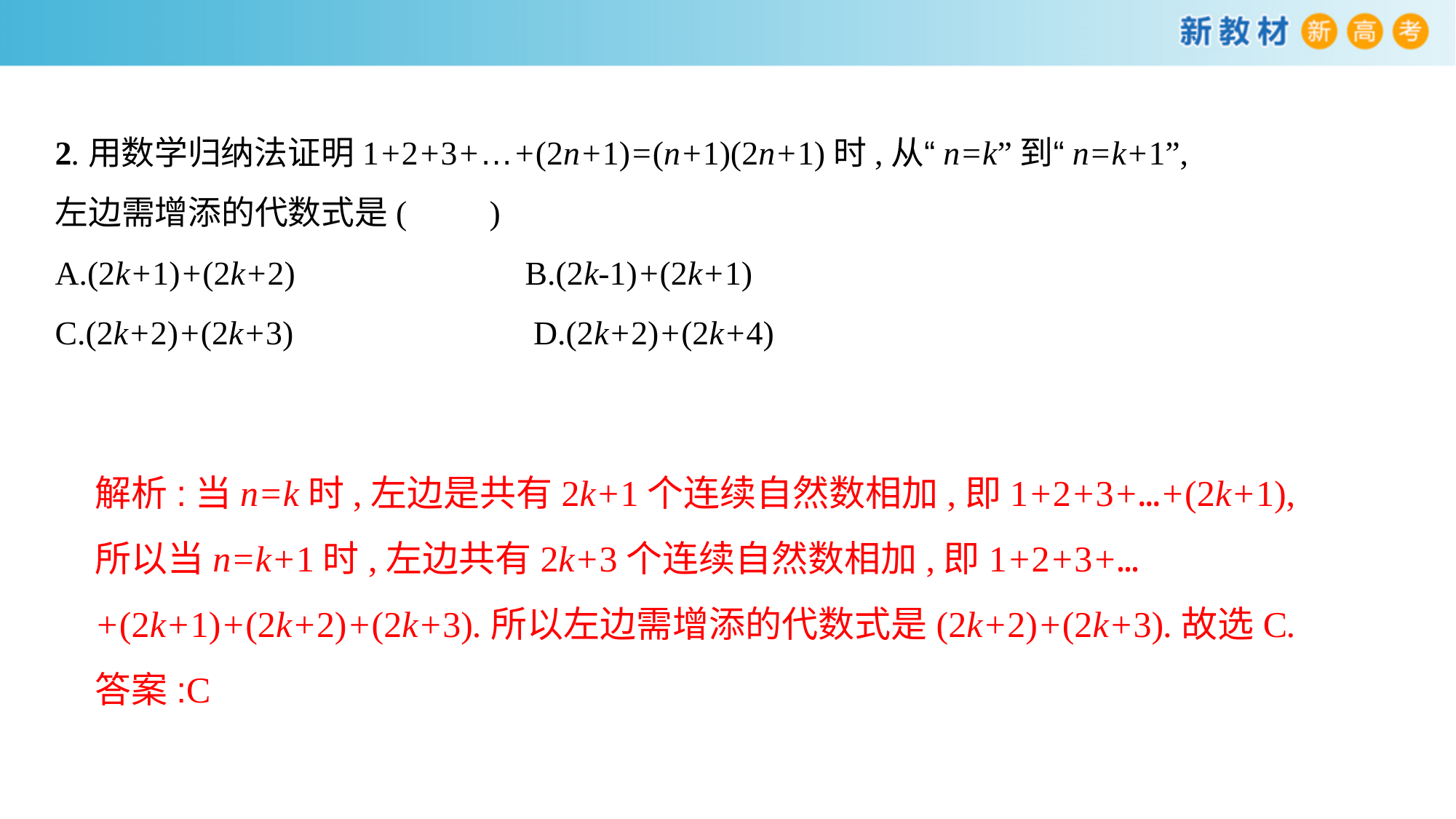

2.用数学归纳法证明1+2+3+…+(2n+1)=(n+1)(2n+1)时,从“n=k”到“n=k+1”,左边需增添的代数式是(　　)
A.(2k+1)+(2k+2)	                    B.(2k-1)+(2k+1)
C.(2k+2)+(2k+3)	                     D.(2k+2)+(2k+4)
解析:当n=k时,左边是共有2k+1个连续自然数相加,即1+2+3+…+(2k+1),
所以当n=k+1时,左边共有2k+3个连续自然数相加,即1+2+3+…+(2k+1)+(2k+2)+(2k+3).所以左边需增添的代数式是(2k+2)+(2k+3).故选C.
答案:C